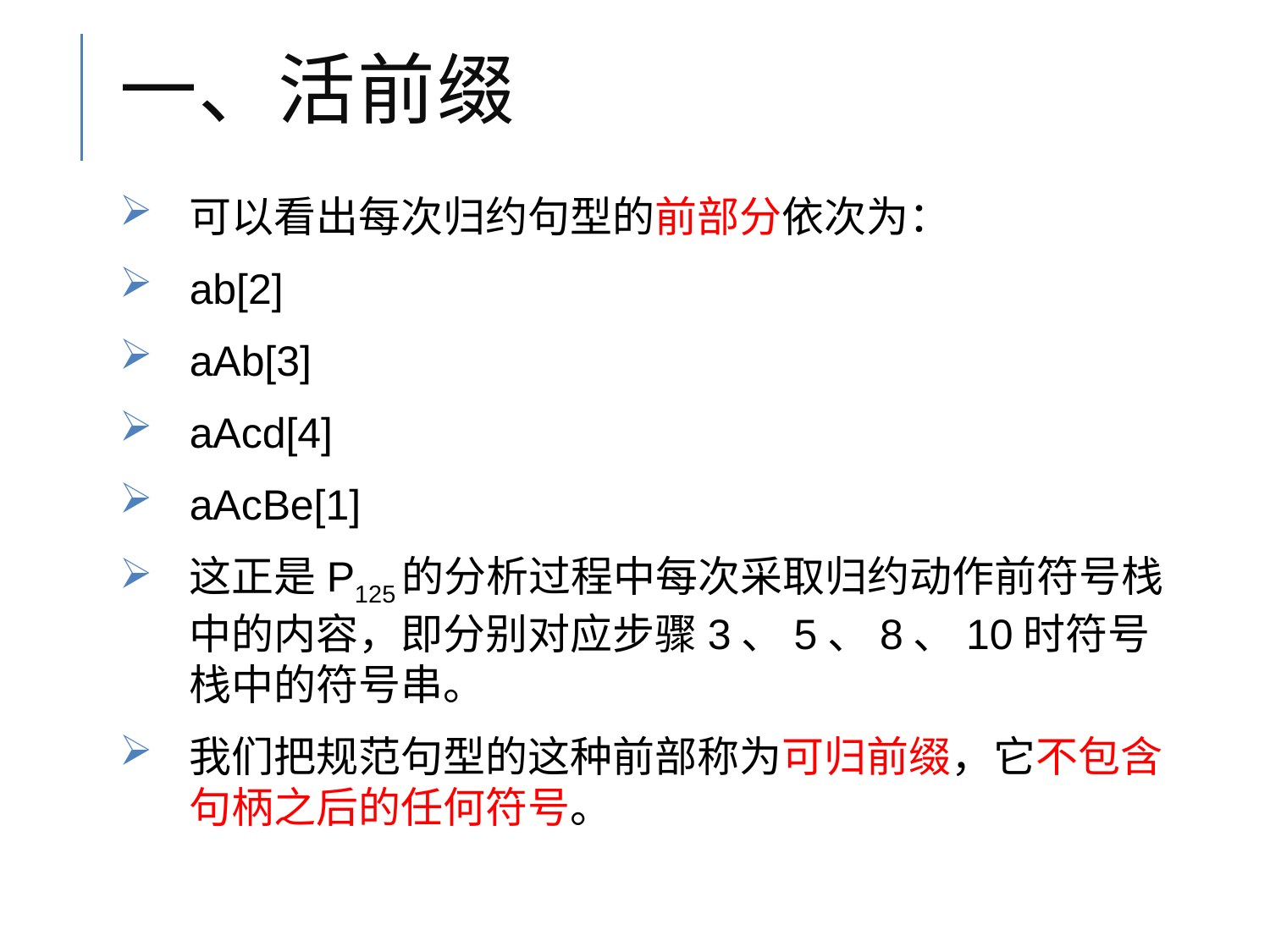

# 一、活前缀
可以看出每次归约句型的前部分依次为：
ab[2]
aAb[3]
aAcd[4]
aAcBe[1]
这正是P125的分析过程中每次采取归约动作前符号栈中的内容，即分别对应步骤3、5、8、10时符号栈中的符号串。
我们把规范句型的这种前部称为可归前缀，它不包含句柄之后的任何符号。
25